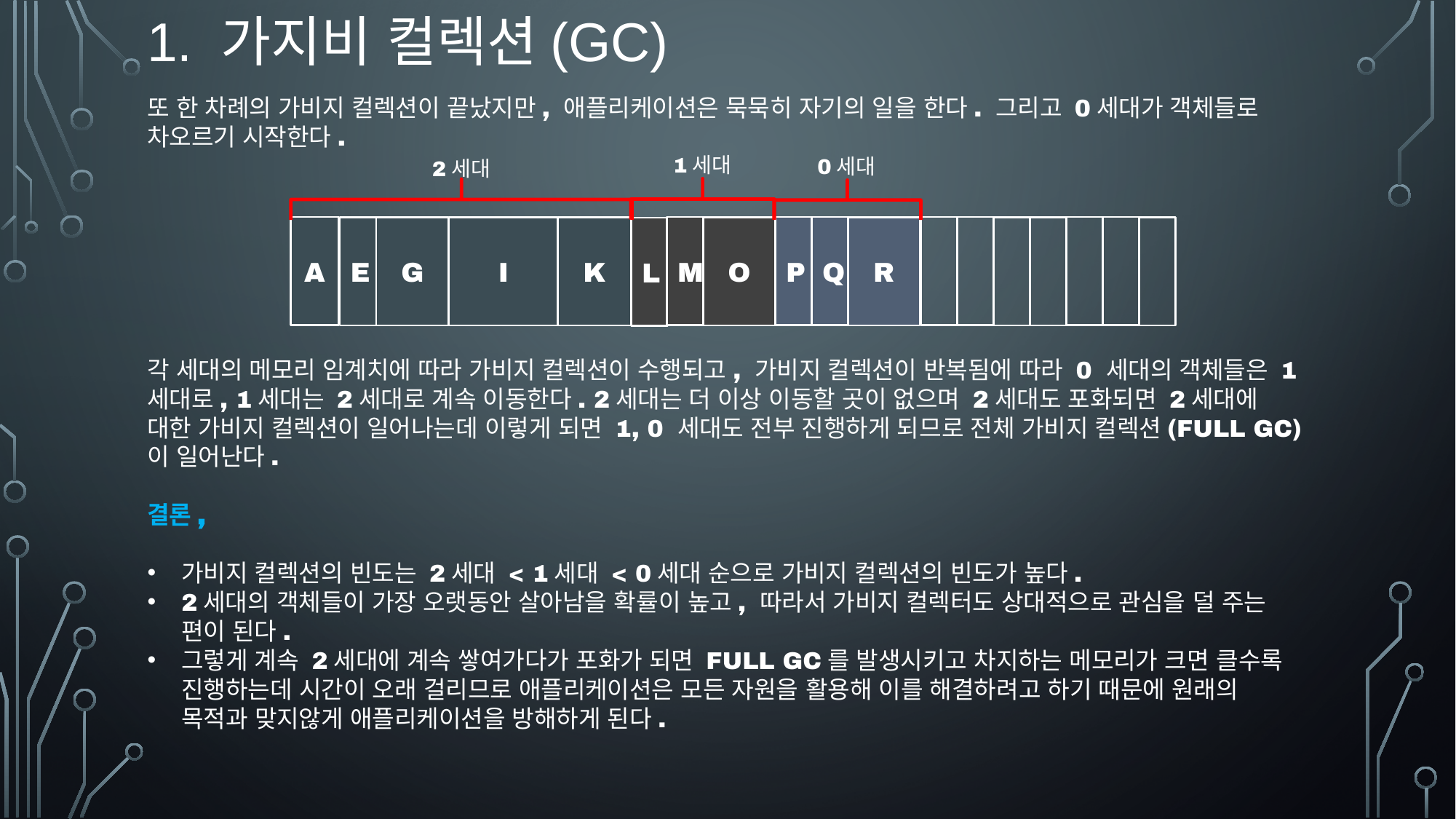

# 1. 가지비 컬렉션(GC)
또 한 차례의 가비지 컬렉션이 끝났지만, 애플리케이션은 묵묵히 자기의 일을 한다. 그리고 0세대가 객체들로 차오르기 시작한다.

각 세대의 메모리 임계치에 따라 가비지 컬렉션이 수행되고, 가비지 컬렉션이 반복됨에 따라 0 세대의 객체들은 1세대로, 1세대는 2세대로 계속 이동한다. 2세대는 더 이상 이동할 곳이 없으며 2세대도 포화되면 2세대에 대한 가비지 컬렉션이 일어나는데 이렇게 되면 1, 0 세대도 전부 진행하게 되므로 전체 가비지 컬렉션(FULL GC)이 일어난다.

결론,

가비지 컬렉션의 빈도는 2세대 < 1세대 < 0세대 순으로 가비지 컬렉션의 빈도가 높다.
2세대의 객체들이 가장 오랫동안 살아남을 확률이 높고, 따라서 가비지 컬렉터도 상대적으로 관심을 덜 주는 편이 된다.
그렇게 계속 2세대에 계속 쌓여가다가 포화가 되면 FULL GC를 발생시키고 차지하는 메모리가 크면 클수록 진행하는데 시간이 오래 걸리므로 애플리케이션은 모든 자원을 활용해 이를 해결하려고 하기 때문에 원래의 목적과 맞지않게 애플리케이션을 방해하게 된다.

1세대
P

A
Q

M
O
E
R

K
L
I
G
2세대
0세대